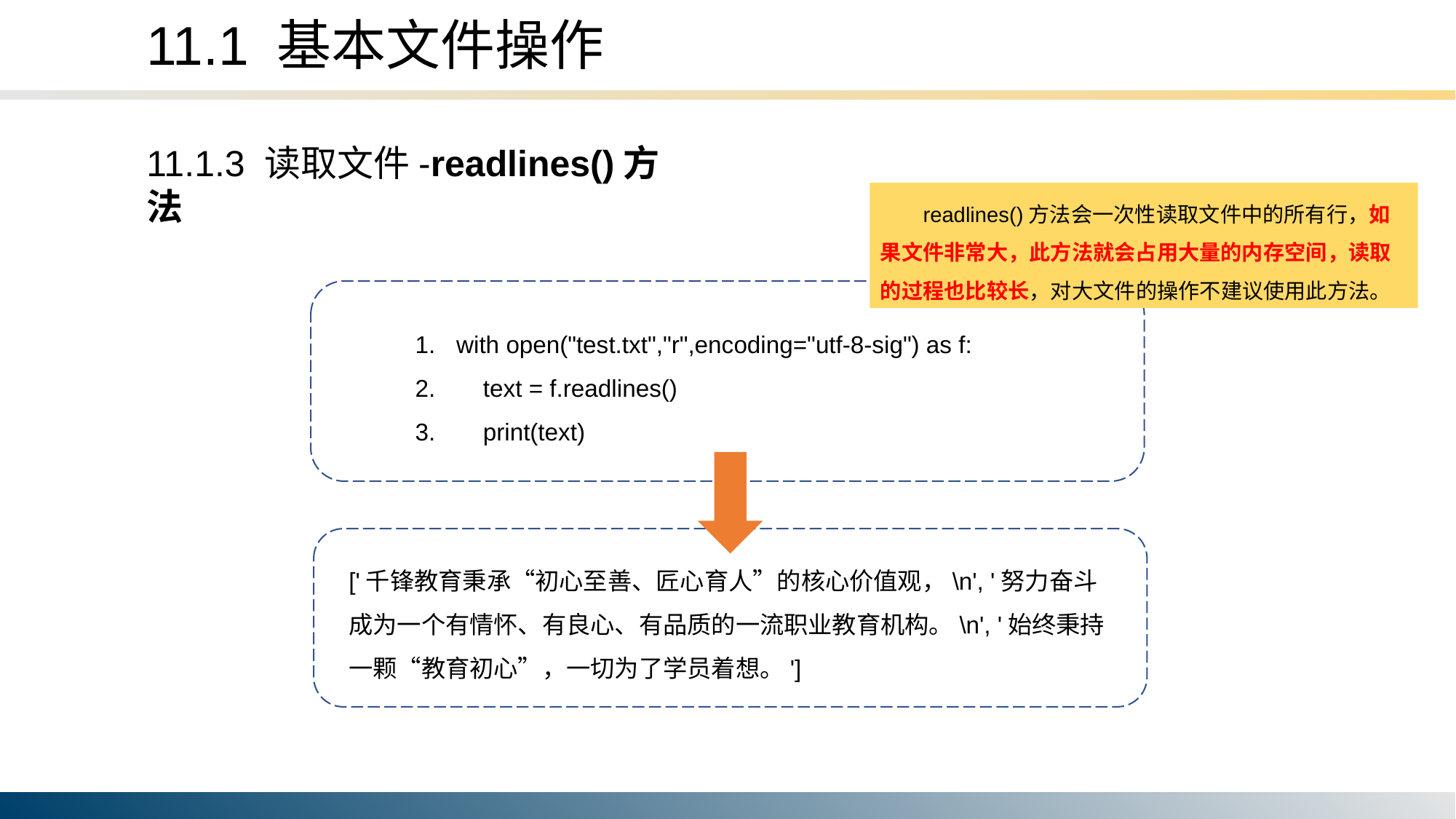

11.1 基本文件操作
11.1.3 读取文件-readlines()方法
readlines()方法会一次性读取文件中的所有行，如果文件非常大，此方法就会占用大量的内存空间，读取的过程也比较长，对大文件的操作不建议使用此方法。

with open("test.txt","r",encoding="utf-8-sig") as f:
    text = f.readlines()
    print(text)

['千锋教育秉承“初心至善、匠心育人”的核心价值观，\n', '努力奋斗成为一个有情怀、有良心、有品质的一流职业教育机构。\n', '始终秉持一颗“教育初心”，一切为了学员着想。']